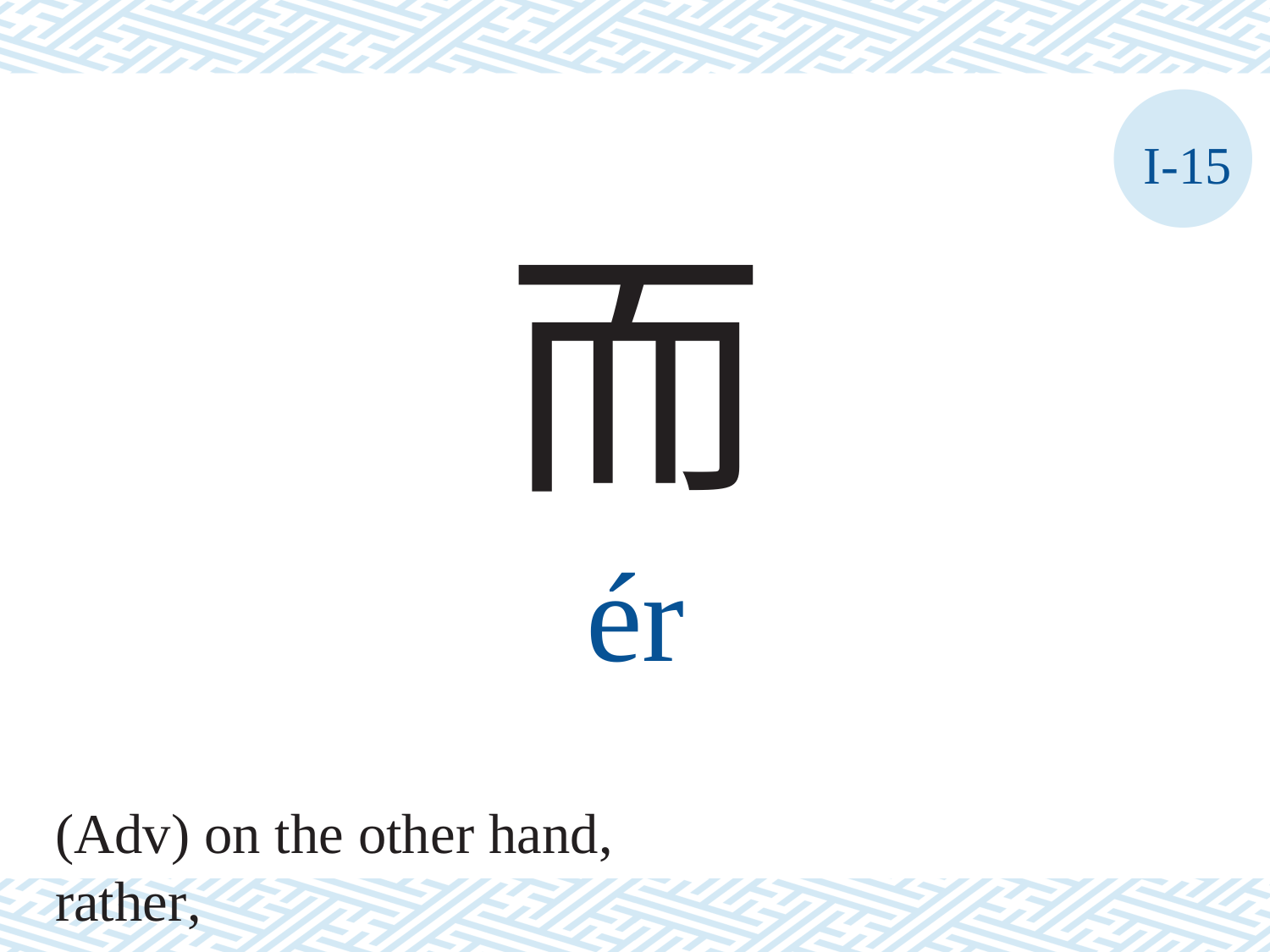

I-15
而
ér
(Adv) on the other hand, rather,